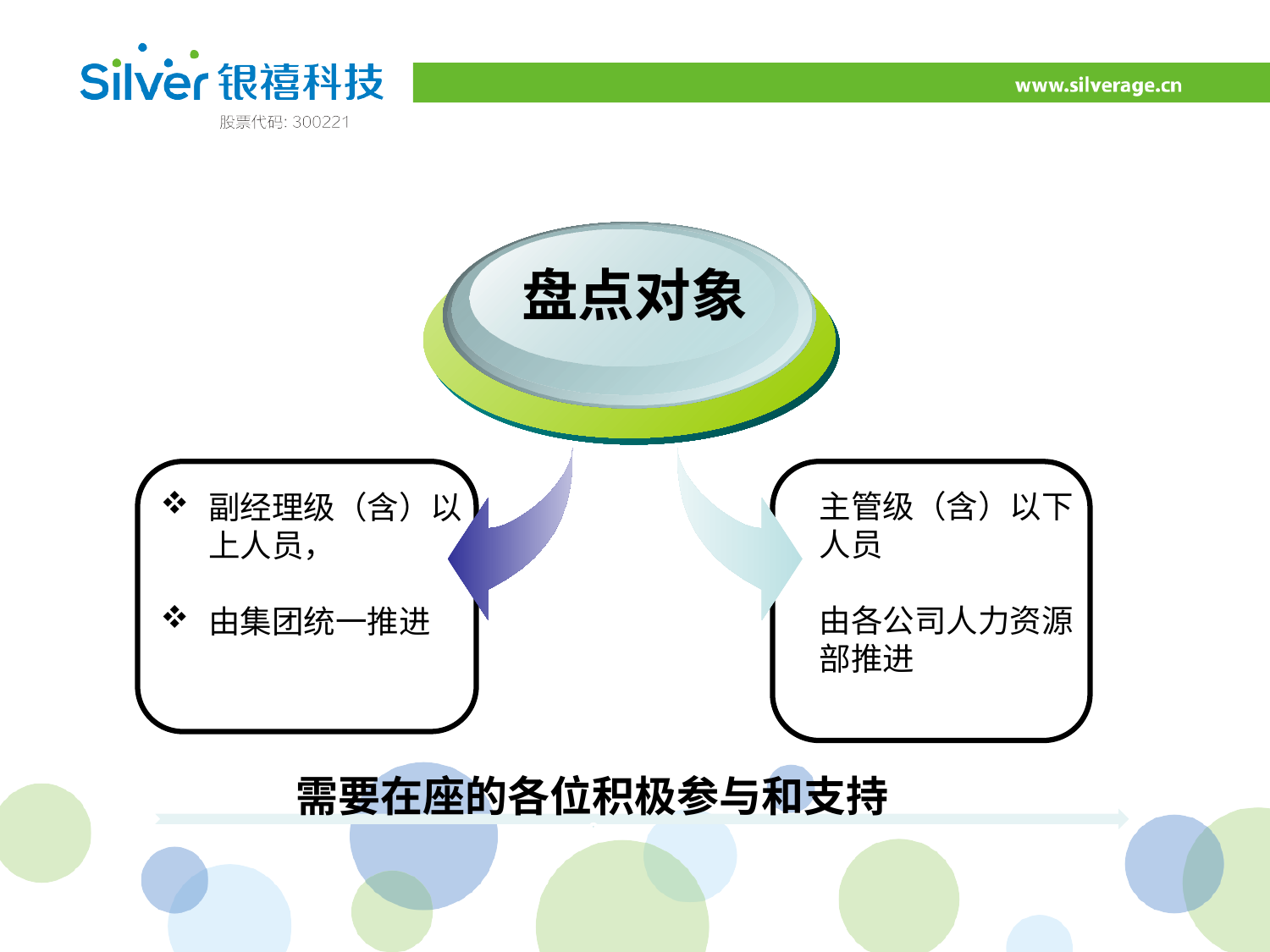

盘点对象

主管级（含）以下人员

由各公司人力资源部推进

副经理级（含）以上人员，

由集团统一推进

需要在座的各位积极参与和支持